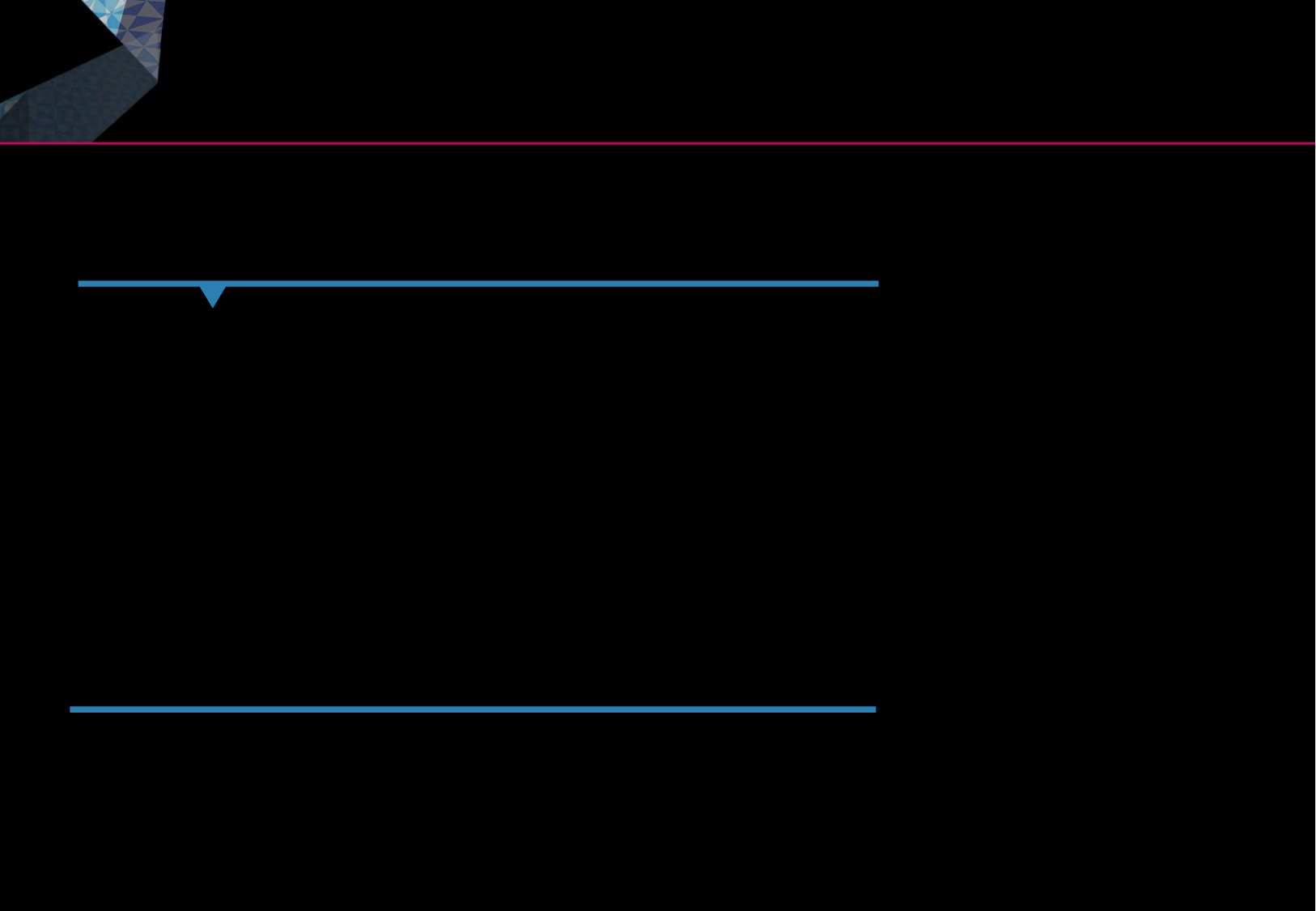

Controller 종류 및 특징
AbstractUrlViewController, UrlFilenameViewController

AbstractUrlViewController, UrlFilenameViewController
URL, 즉 패스구조에 따라 적절한 화면을 석택하여 전달해주는 컨트롤러 입니다. UrlFilenameViewController의 경우 기능이 좀금 더 확장되어 패스의 접두어/접미어를 설정해 놓고 URL과 화면을 연결해줄 수 있습니다.